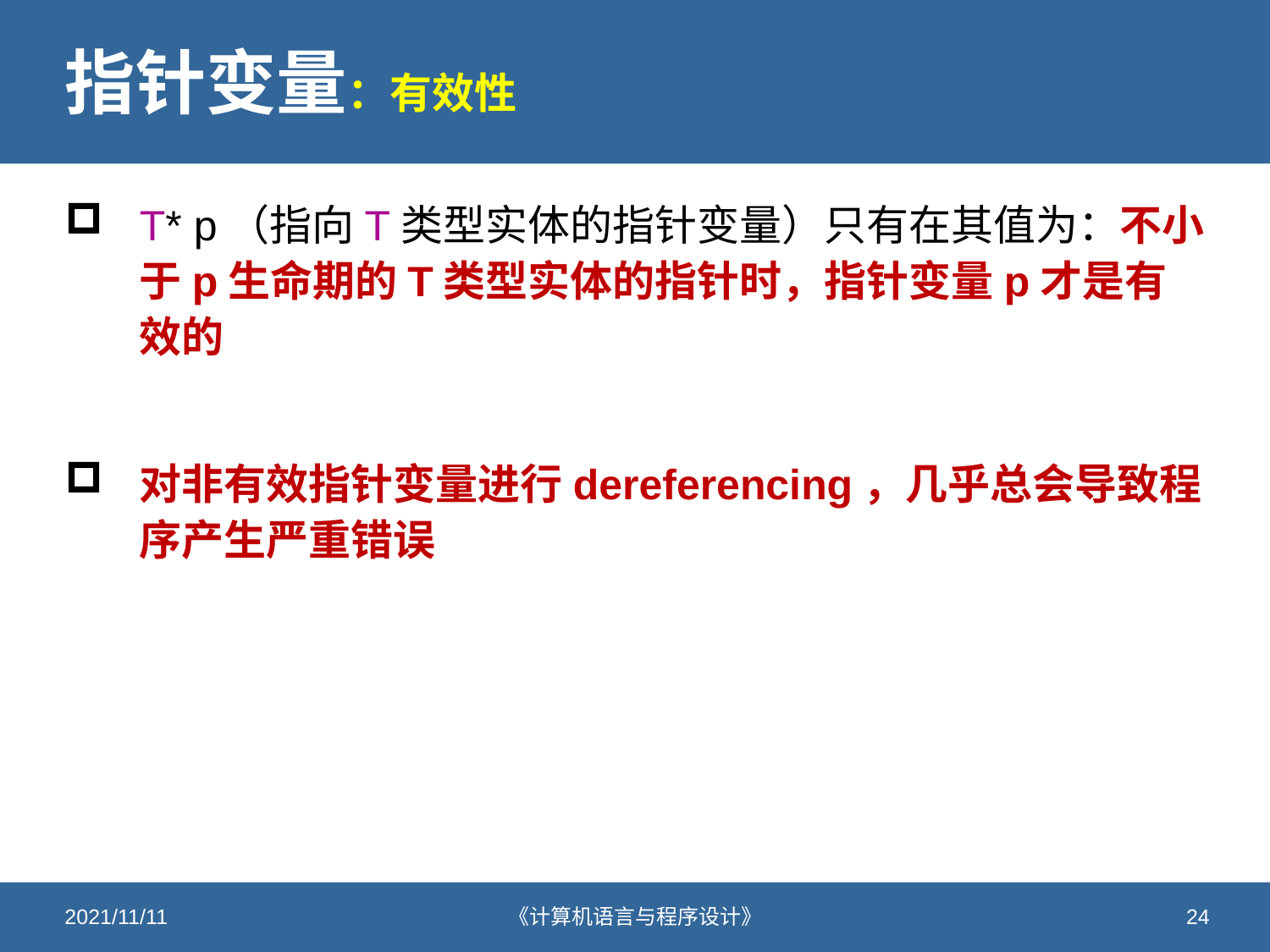

# 指针变量：有效性
T* p（指向T类型实体的指针变量）只有在其值为：不小于p生命期的T类型实体的指针时，指针变量p才是有效的

对非有效指针变量进行dereferencing，几乎总会导致程序产生严重错误

2021/11/11
《计算机语言与程序设计》
24